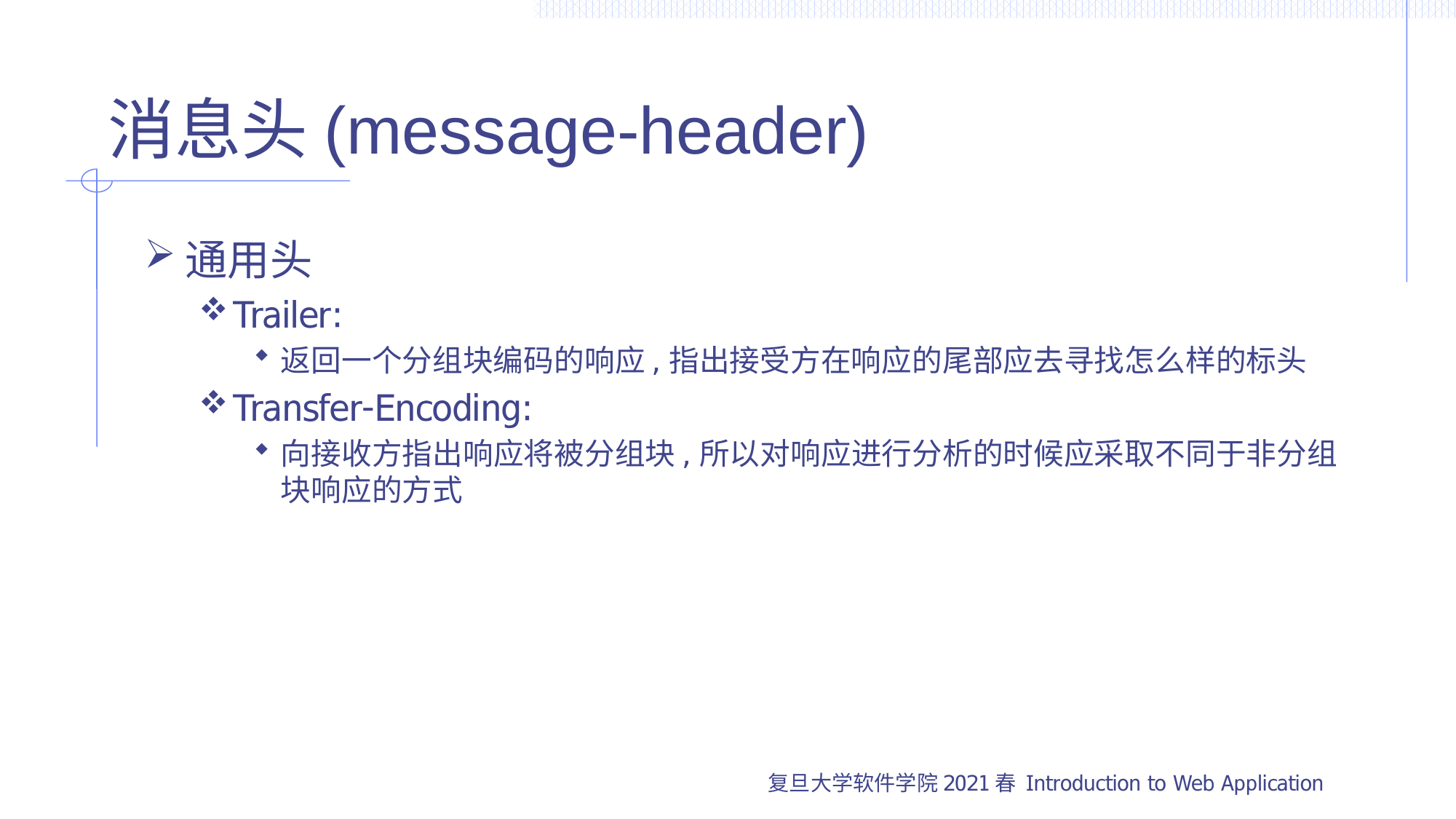

# 消息头(message-header)
通用头
Trailer:
返回一个分组块编码的响应,指出接受方在响应的尾部应去寻找怎么样的标头
Transfer-Encoding:
向接收方指出响应将被分组块,所以对响应进行分析的时候应采取不同于非分组块响应的方式